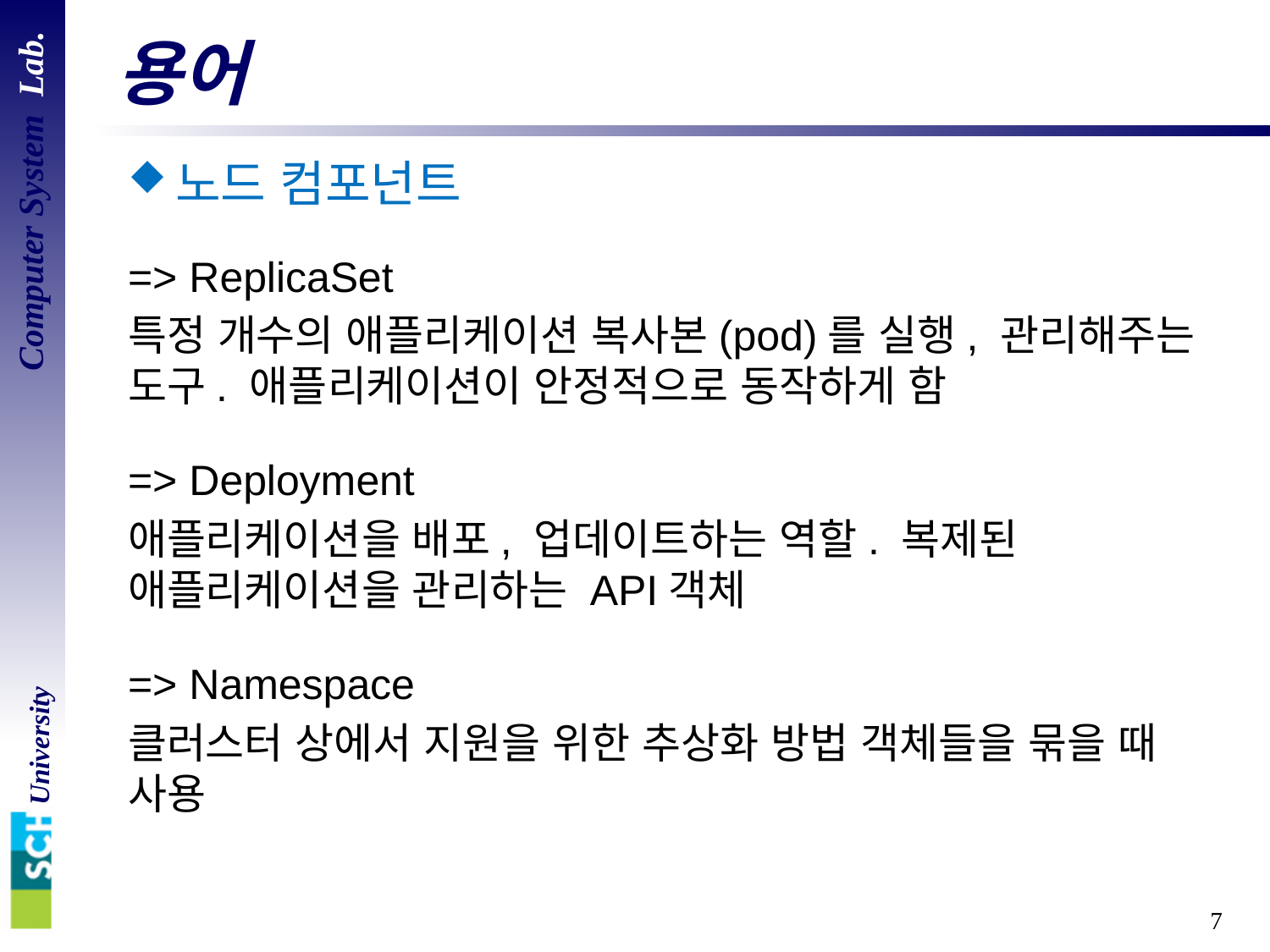

# 용어
노드 컴포넌트

=> ReplicaSet
특정 개수의 애플리케이션 복사본(pod)를 실행, 관리해주는 도구. 애플리케이션이 안정적으로 동작하게 함

=> Deployment
애플리케이션을 배포, 업데이트하는 역할. 복제된 애플리케이션을 관리하는 API객체

=> Namespace
클러스터 상에서 지원을 위한 추상화 방법 객체들을 묶을 때 사용